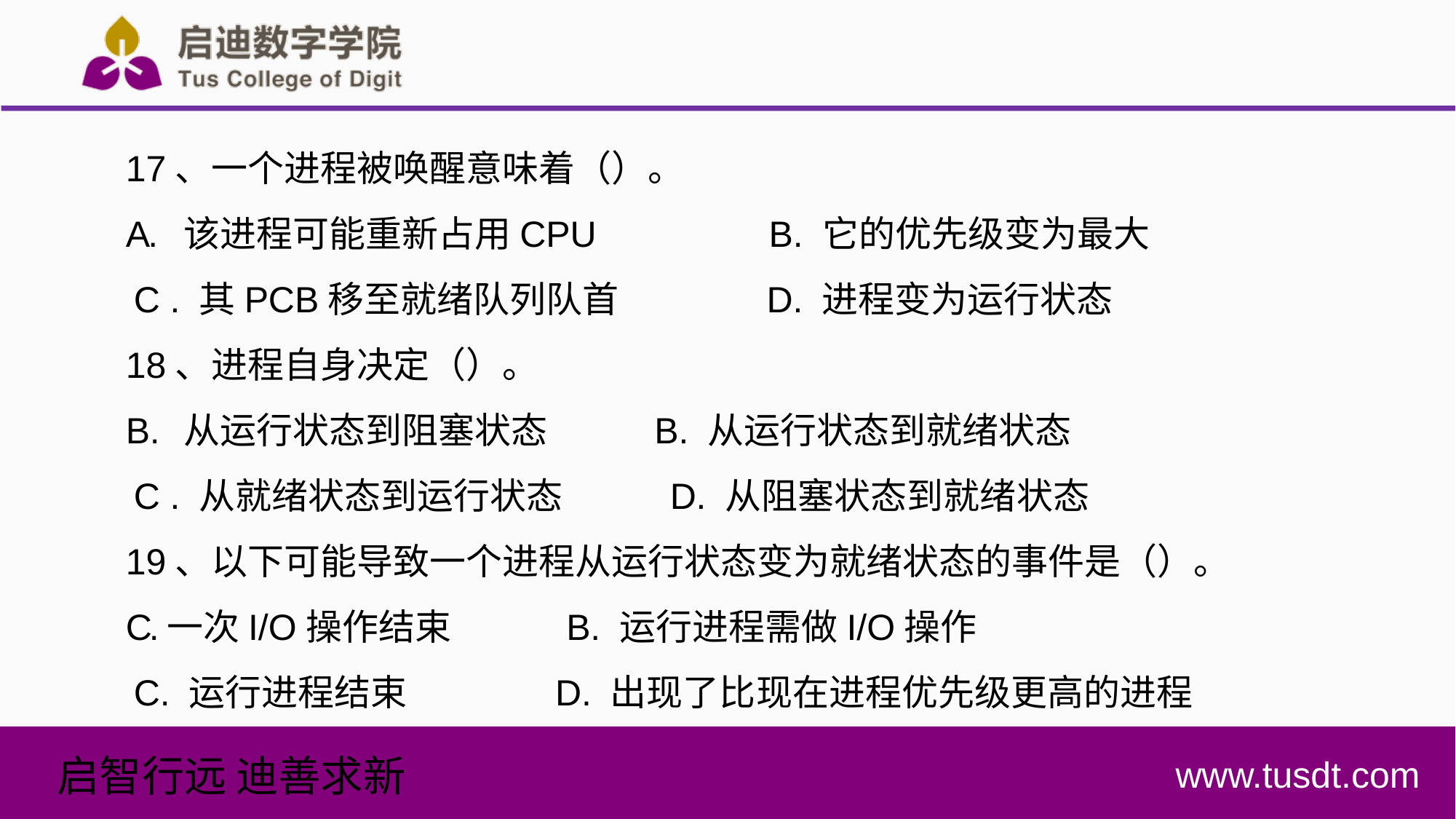

17、一个进程被唤醒意味着（）。
 该进程可能重新占用CPU                 B. 它的优先级变为最大
C . 其PCB移至就绪队列队首                 D. 进程变为运行状态
18、进程自身决定（）。
 从运行状态到阻塞状态            B. 从运行状态到就绪状态
C . 从就绪状态到运行状态            D. 从阻塞状态到就绪状态
19、以下可能导致一个进程从运行状态变为就绪状态的事件是（）。
一次I/O操作结束             B. 运行进程需做I/O操作
C. 运行进程结束                 D. 出现了比现在进程优先级更高的进程